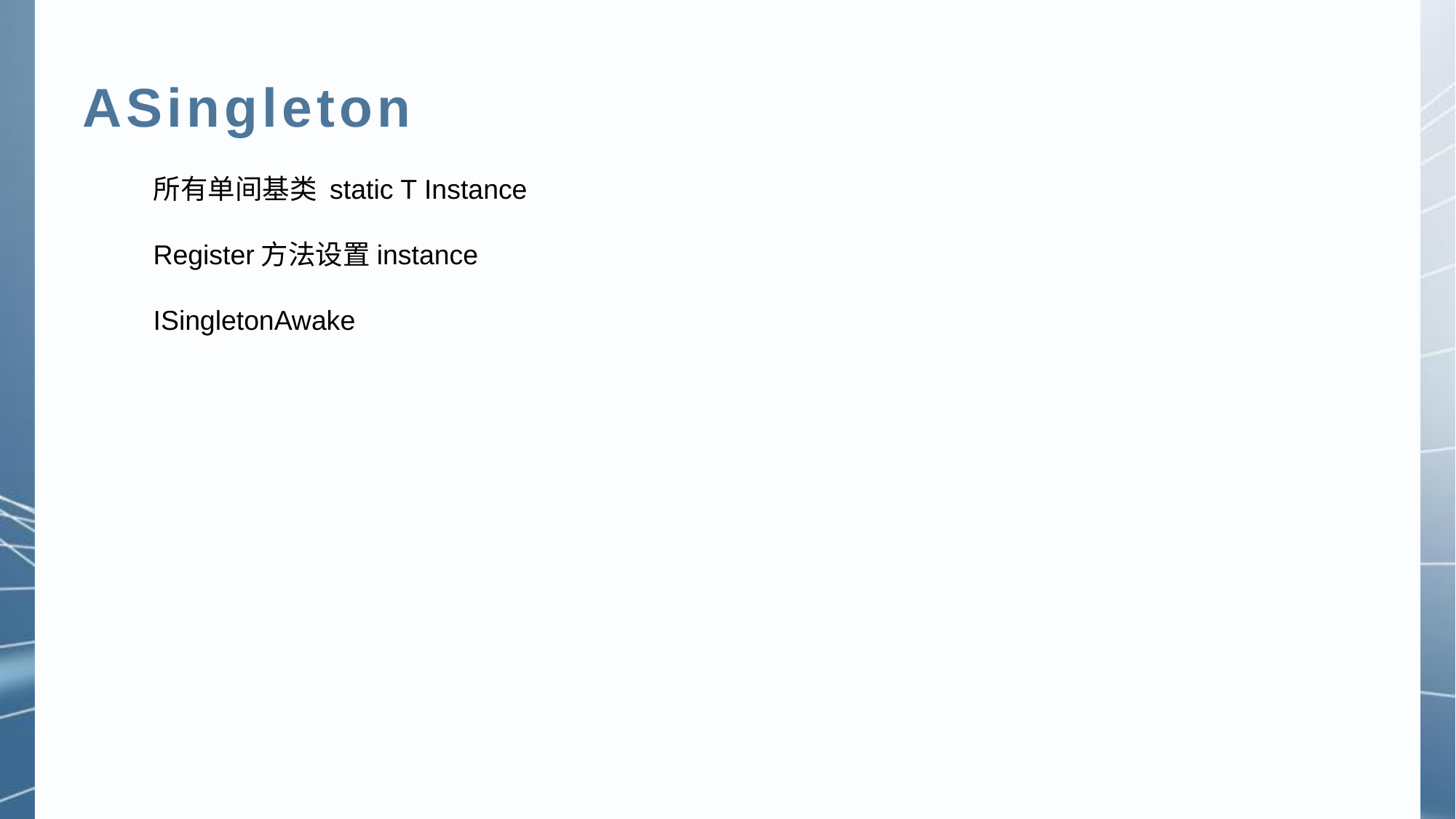

ASingleton
所有单间基类 static T Instance

Register方法设置instance

ISingletonAwake